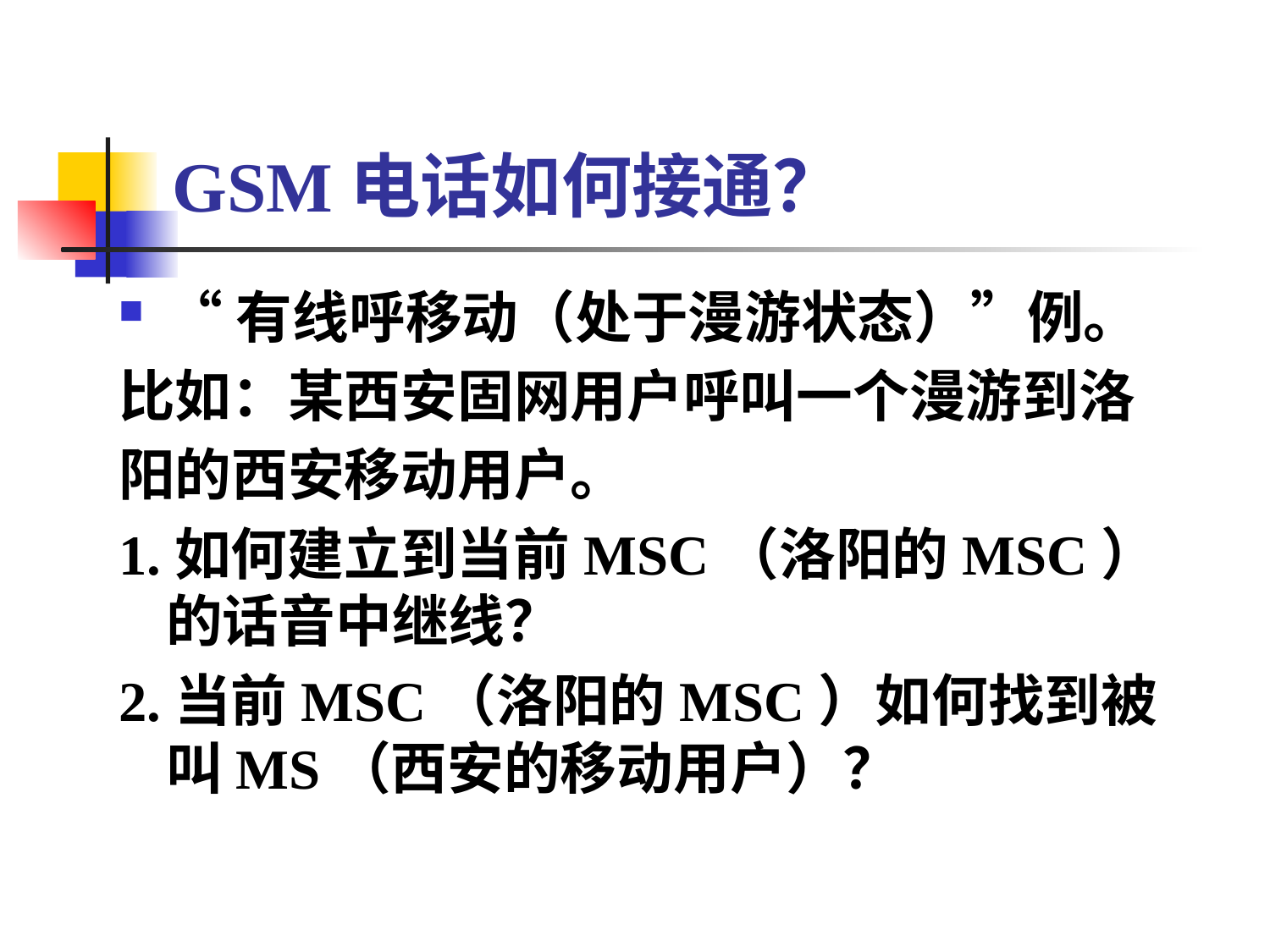

# GSM电话如何接通？
“有线呼移动（处于漫游状态）”例。
比如：某西安固网用户呼叫一个漫游到洛
阳的西安移动用户。
1.如何建立到当前MSC（洛阳的MSC）的话音中继线？
2.当前MSC（洛阳的MSC）如何找到被叫MS（西安的移动用户）？